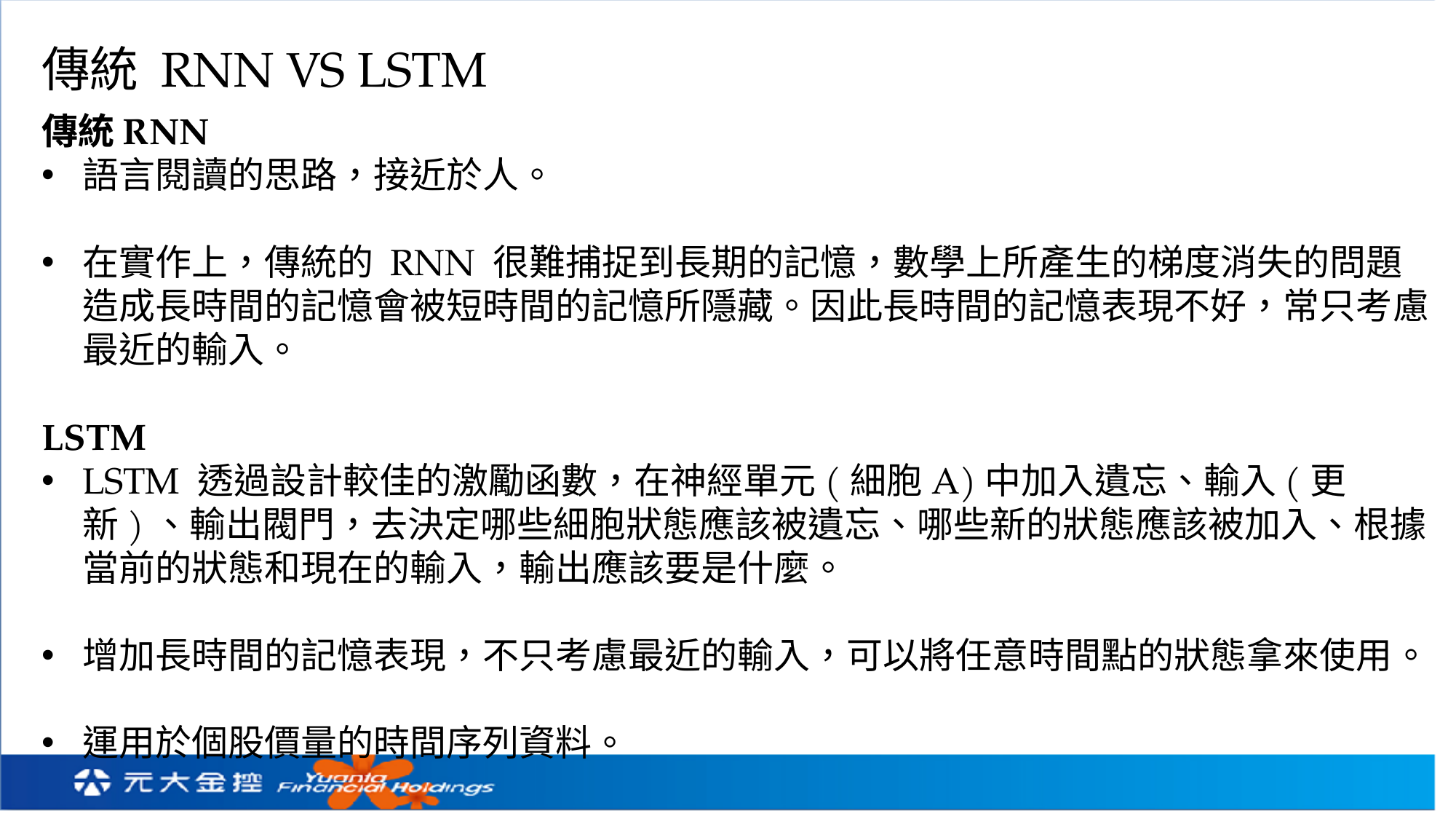

傳統 RNN VS LSTM
傳統RNN
語言閱讀的思路，接近於人。

在實作上，傳統的 RNN 很難捕捉到長期的記憶，數學上所產生的梯度消失的問題造成長時間的記憶會被短時間的記憶所隱藏。因此長時間的記憶表現不好，常只考慮最近的輸入。

LSTM
LSTM 透過設計較佳的激勵函數，在神經單元(細胞A)中加入遺忘、輸入(更新)、輸出閥門，去決定哪些細胞狀態應該被遺忘、哪些新的狀態應該被加入、根據當前的狀態和現在的輸入，輸出應該要是什麼。

增加長時間的記憶表現，不只考慮最近的輸入，可以將任意時間點的狀態拿來使用。

運用於個股價量的時間序列資料。